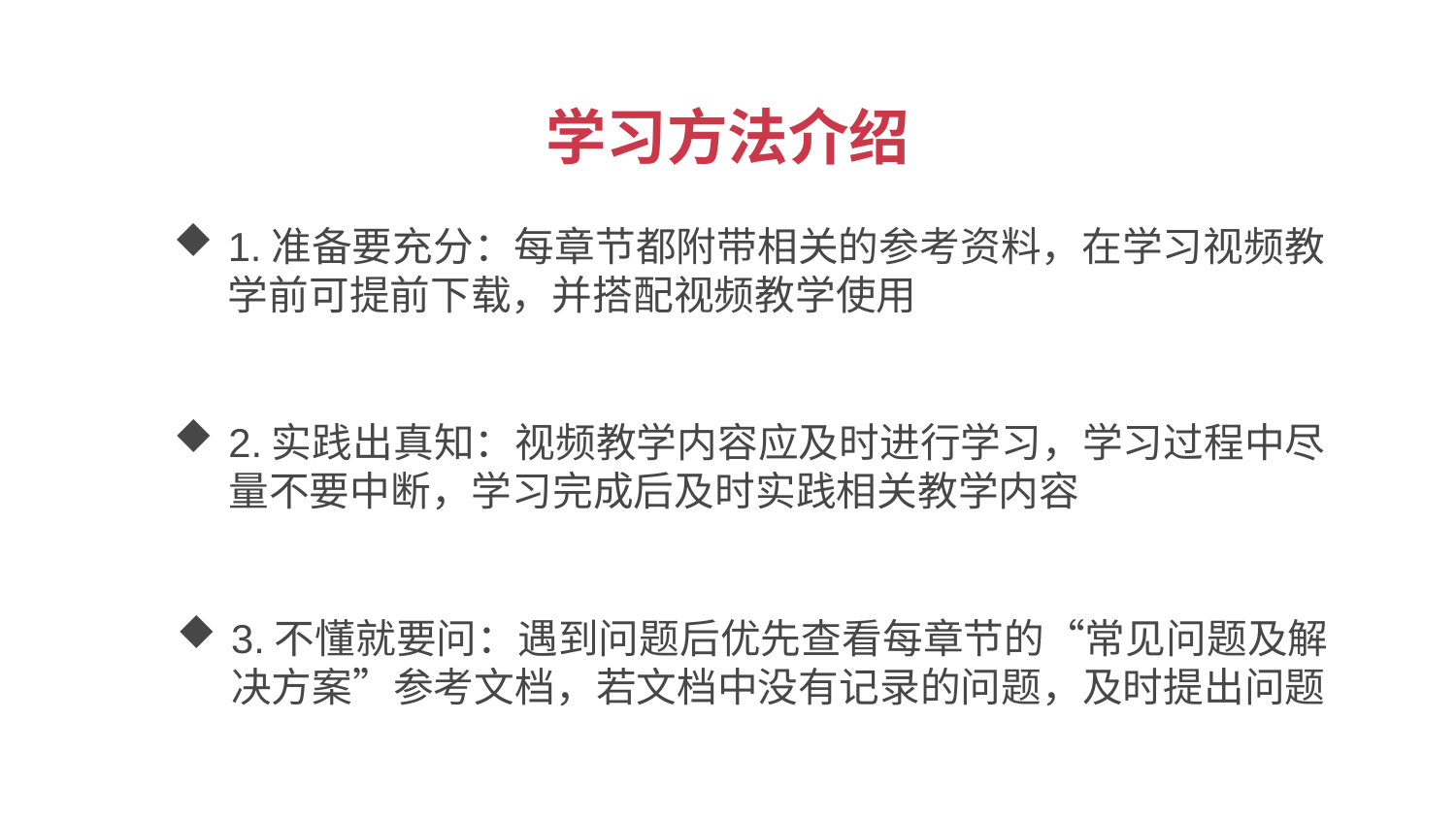

学习方法介绍
1.准备要充分：每章节都附带相关的参考资料，在学习视频教学前可提前下载，并搭配视频教学使用
2.实践出真知：视频教学内容应及时进行学习，学习过程中尽量不要中断，学习完成后及时实践相关教学内容
3.不懂就要问：遇到问题后优先查看每章节的“常见问题及解决方案”参考文档，若文档中没有记录的问题，及时提出问题